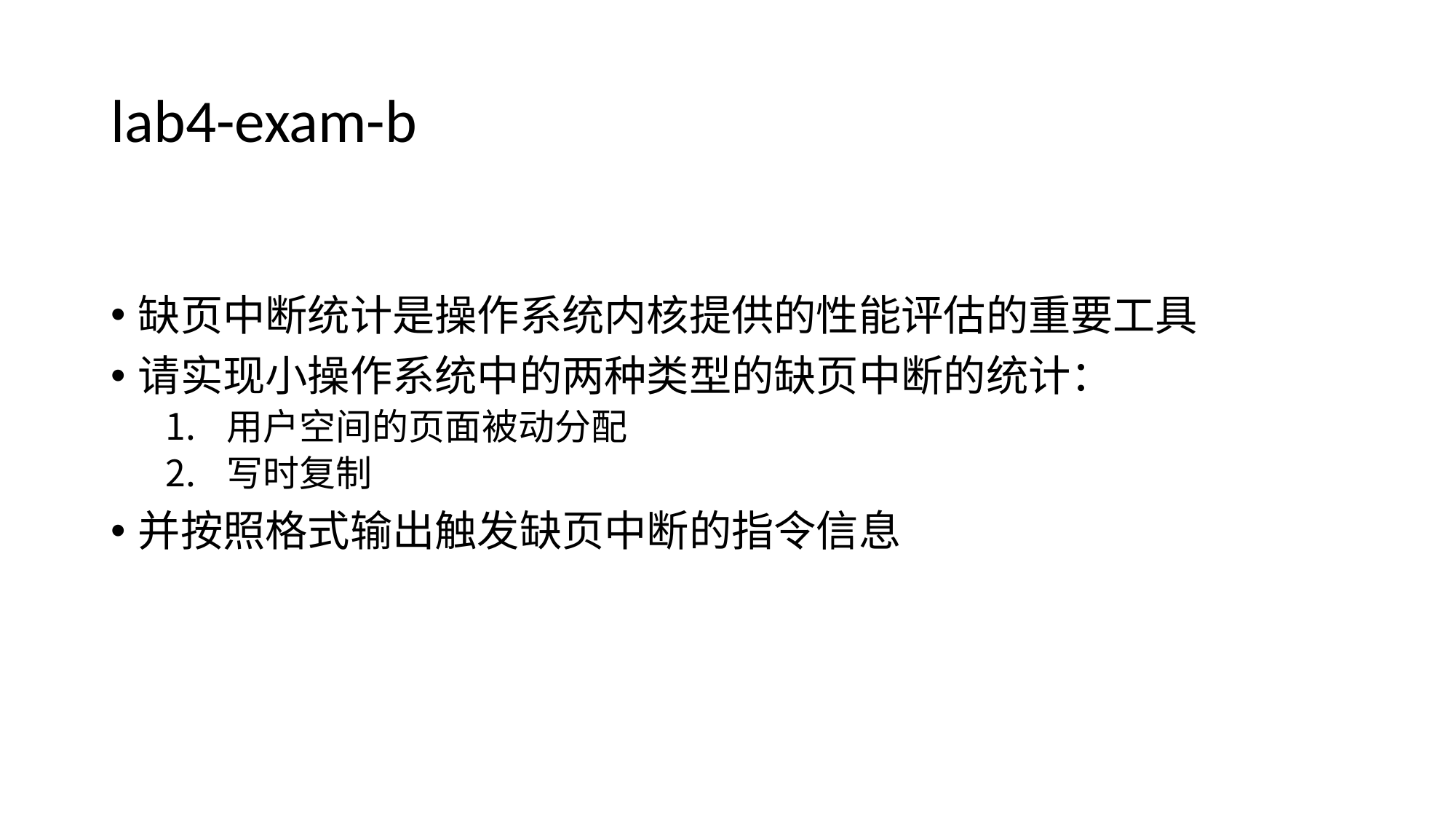

lab4-exam-b
缺页中断统计是操作系统内核提供的性能评估的重要工具
请实现小操作系统中的两种类型的缺页中断的统计：
用户空间的页面被动分配
写时复制
并按照格式输出触发缺页中断的指令信息